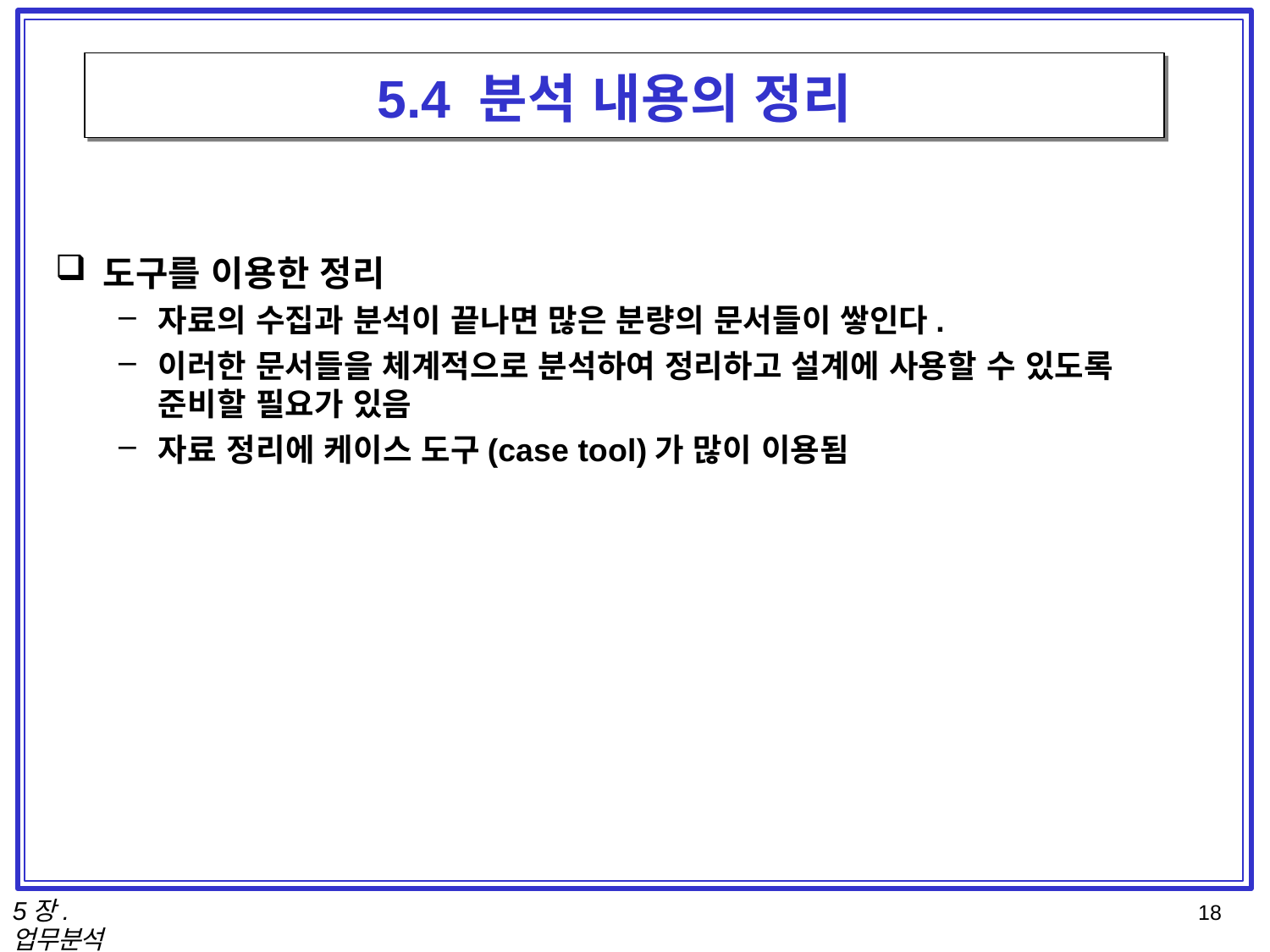

# 5.4 분석 내용의 정리
도구를 이용한 정리
자료의 수집과 분석이 끝나면 많은 분량의 문서들이 쌓인다.
이러한 문서들을 체계적으로 분석하여 정리하고 설계에 사용할 수 있도록
준비할 필요가 있음
자료 정리에 케이스 도구(case tool)가 많이 이용됨
5장. 업무분석
18